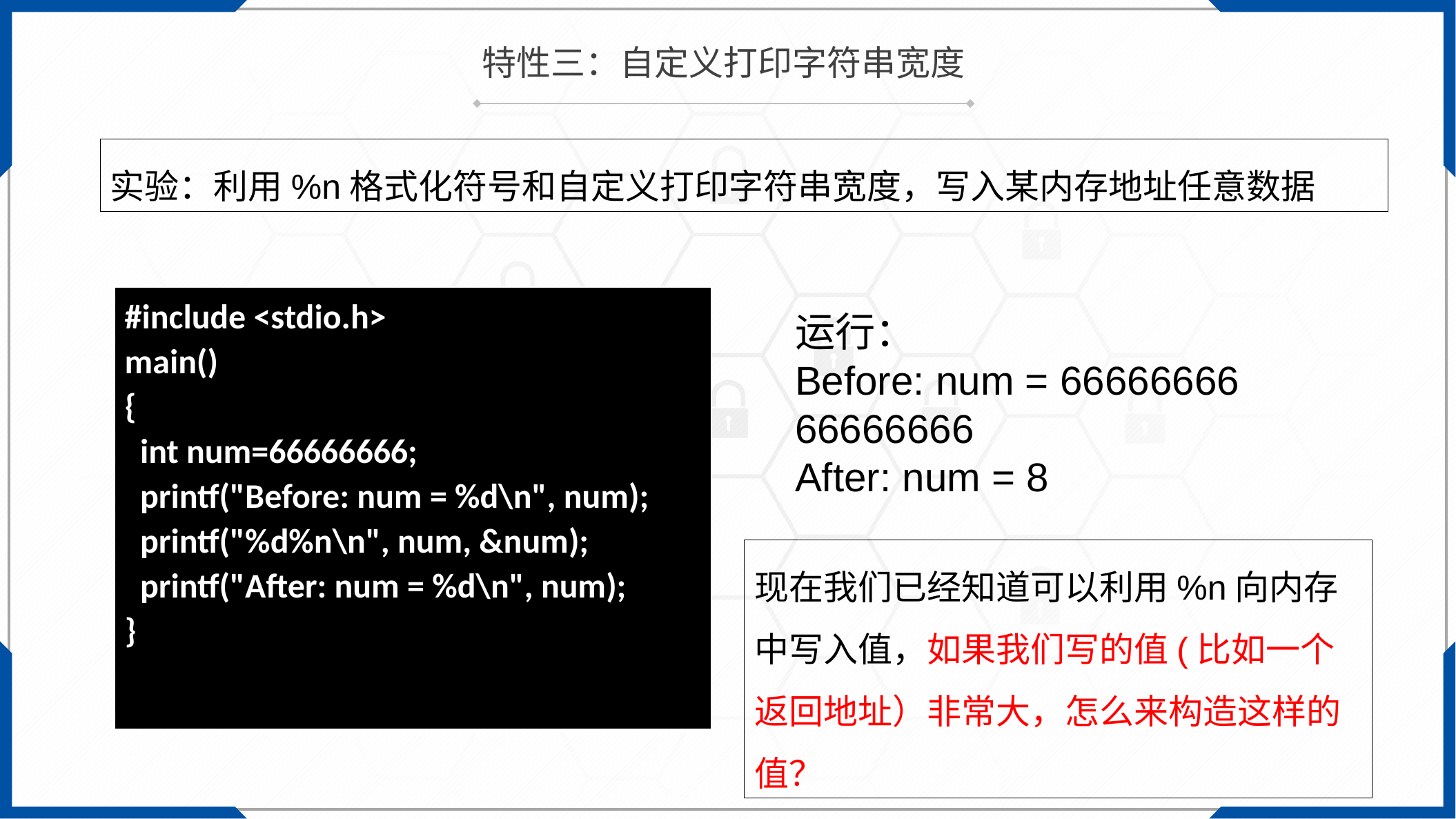

特性三：自定义打印字符串宽度
实验：利用%n格式化符号和自定义打印字符串宽度，写入某内存地址任意数据
| #include <stdio.h> main() { int num=66666666; printf("Before: num = %d\n", num); printf("%d%n\n", num, &num); printf("After: num = %d\n", num); } |
| --- |
运行：
Before: num = 66666666
66666666
After: num = 8
现在我们已经知道可以利用%n向内存中写入值，如果我们写的值(比如一个返回地址）非常大，怎么来构造这样的值？